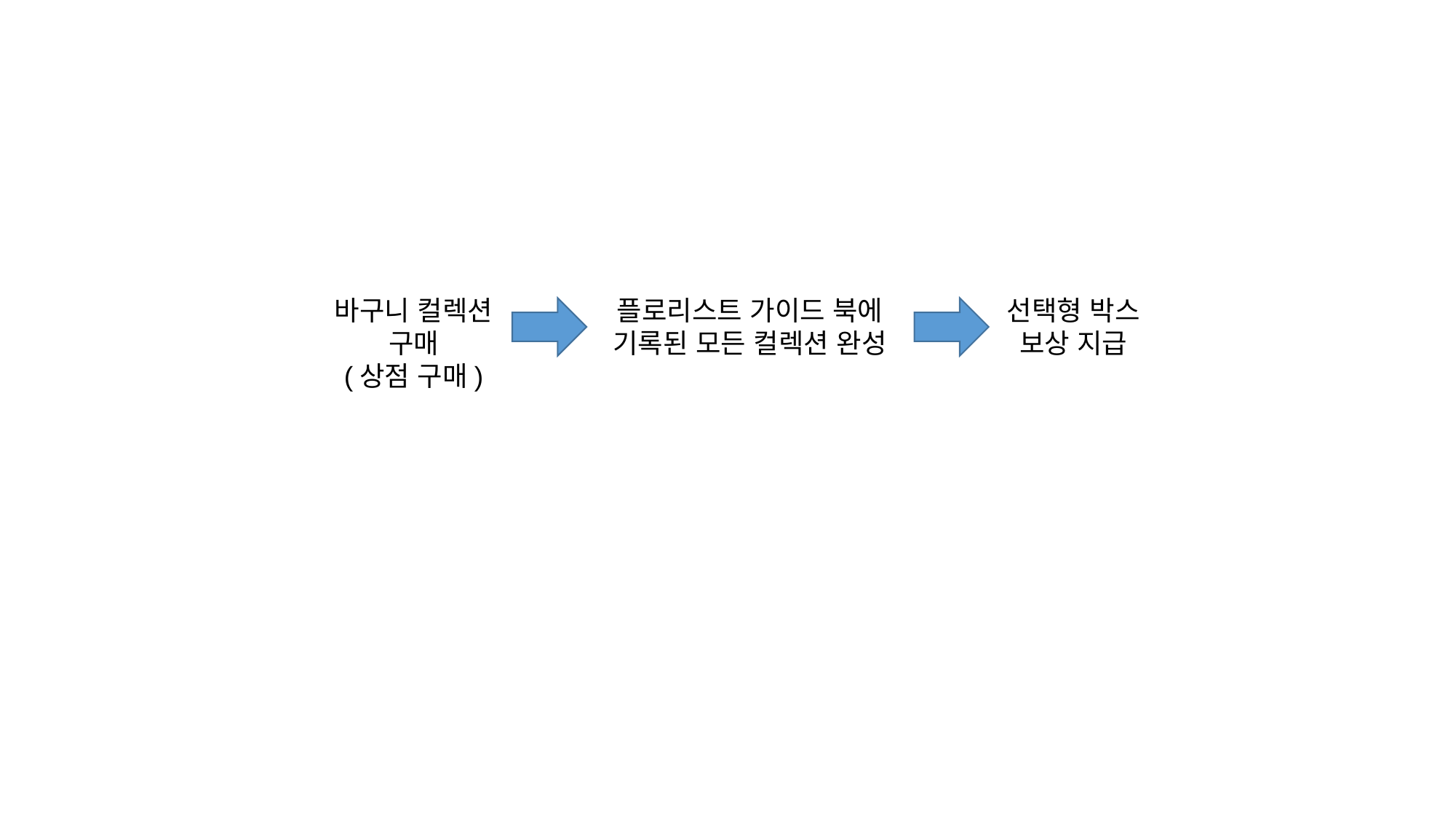

플로리스트 가이드 북에
기록된 모든 컬렉션 완성
바구니 컬렉션
구매
(상점 구매)
선택형 박스
보상 지급